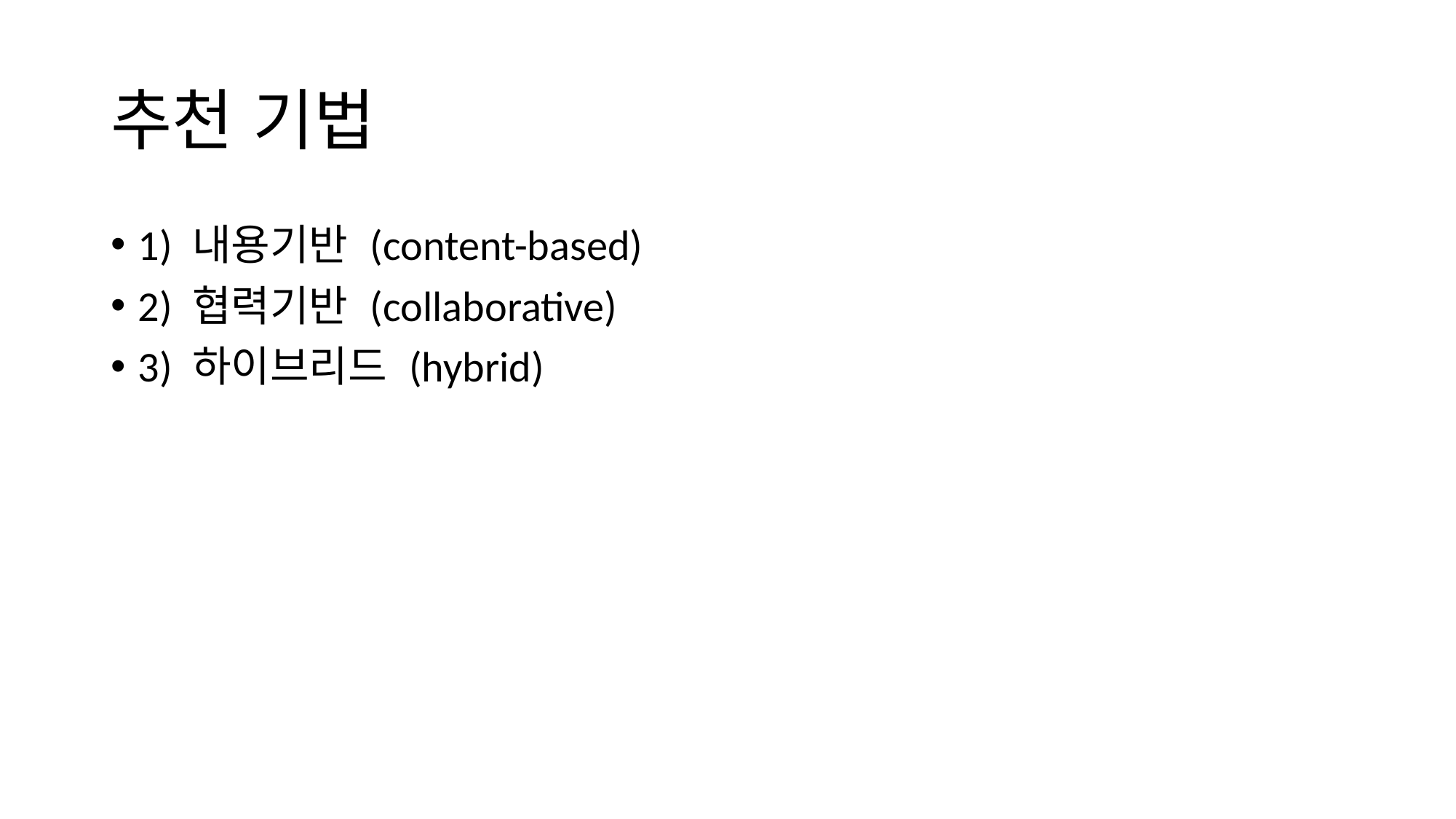

# 추천 기법
1) 내용기반 (content-based)
2) 협력기반 (collaborative)
3) 하이브리드 (hybrid)